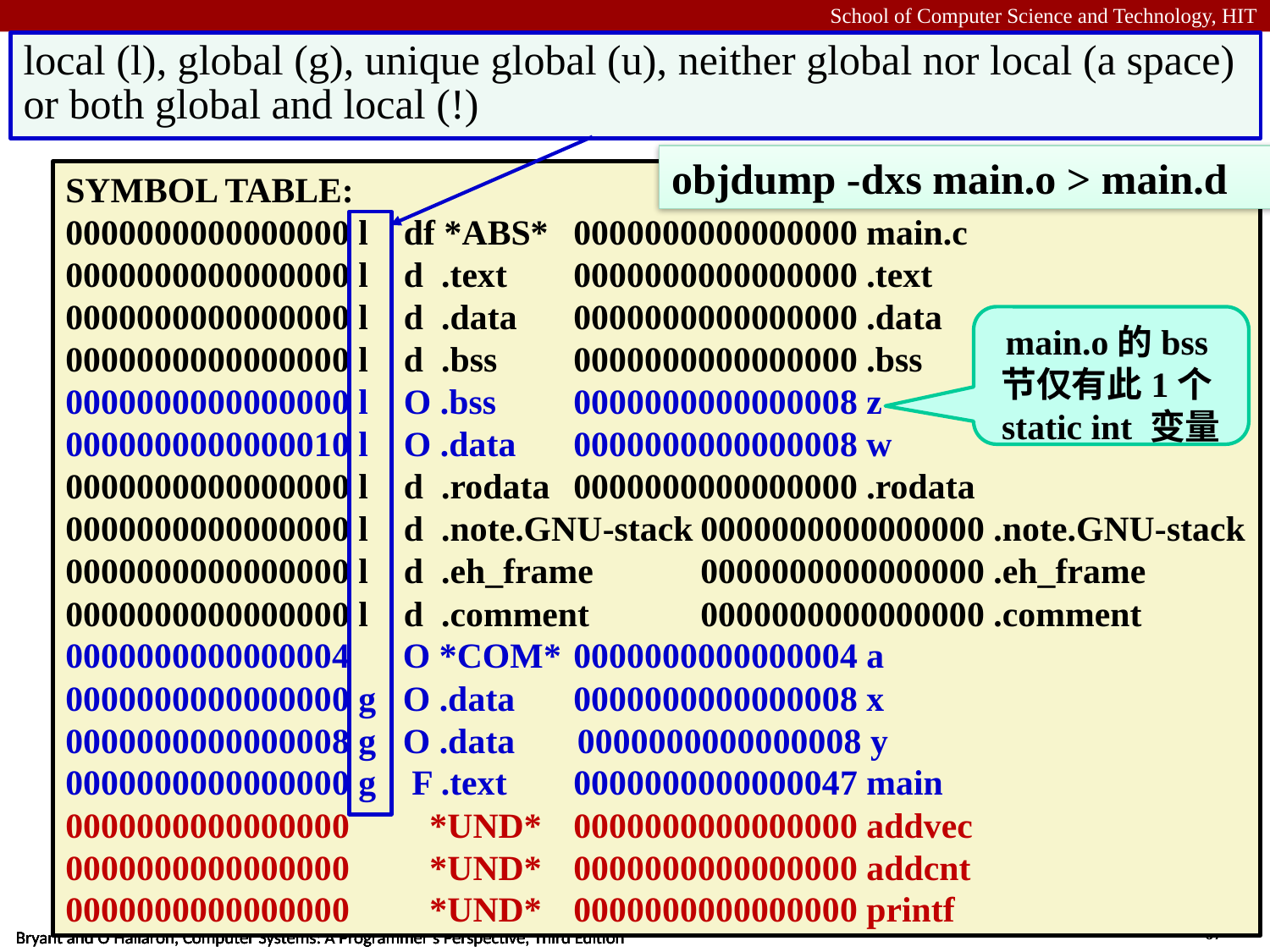

local (l), global (g), unique global (u), neither global nor local (a space) or both global and local (!)

# little-sample
objdump -dxs main.o > main.d
SYMBOL TABLE:
0000000000000000 l    df *ABS*	0000000000000000 main.c
0000000000000000 l    d  .text	0000000000000000 .text
0000000000000000 l    d  .data	0000000000000000 .data
0000000000000000 l    d  .bss	0000000000000000 .bss
0000000000000000 l    O .bss	0000000000000008 z
0000000000000010 l    O .data	0000000000000008 w
0000000000000000 l    d  .rodata	0000000000000000 .rodata
0000000000000000 l    d  .note.GNU-stack	0000000000000000 .note.GNU-stack
0000000000000000 l    d  .eh_frame	0000000000000000 .eh_frame
0000000000000000 l    d  .comment	0000000000000000 .comment
0000000000000004      O *COM*	0000000000000004 a
0000000000000000 g   O .data	0000000000000008 x
0000000000000008 g   O .data       0000000000000008 y
0000000000000000 g    F .text	0000000000000047 main
0000000000000000         *UND*	0000000000000000 addvec
0000000000000000         *UND*	0000000000000000 addcnt
0000000000000000         *UND*	0000000000000000 printf

main.o的bss节仅有此1个static int 变量